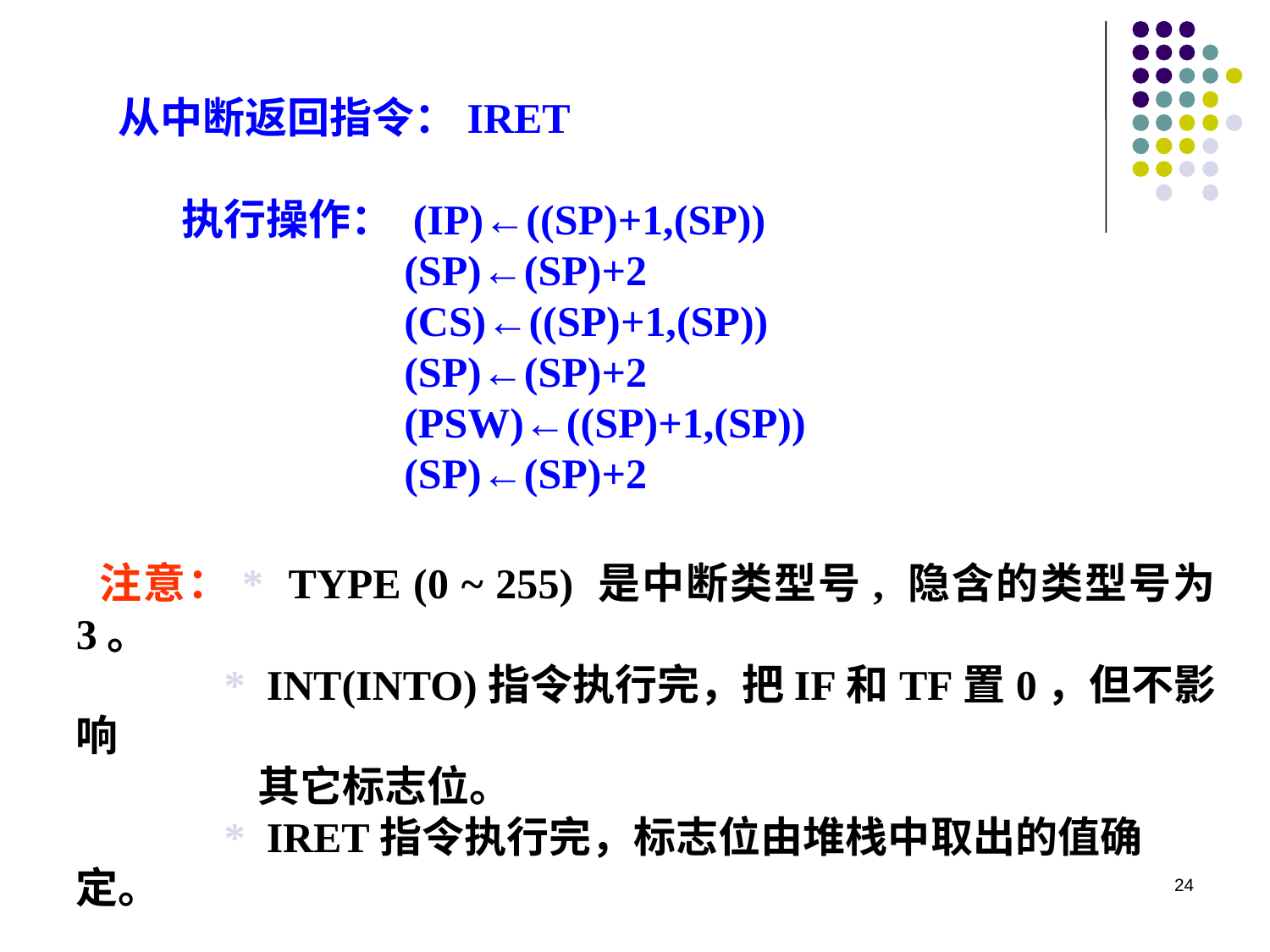

从中断返回指令：IRET

执行操作： (IP)←((SP)+1,(SP))
                     (SP)←(SP)+2
                     (CS)←((SP)+1,(SP))
                     (SP)←(SP)+2
                     (PSW)←((SP)+1,(SP))
                     (SP)←(SP)+2
 注意：*  TYPE (0 ~ 255) 是中断类型号, 隐含的类型号为3。
              *  INT(INTO)指令执行完，把IF和TF置0，但不影响
                  其它标志位。
              *  IRET指令执行完，标志位由堆栈中取出的值确定。
24